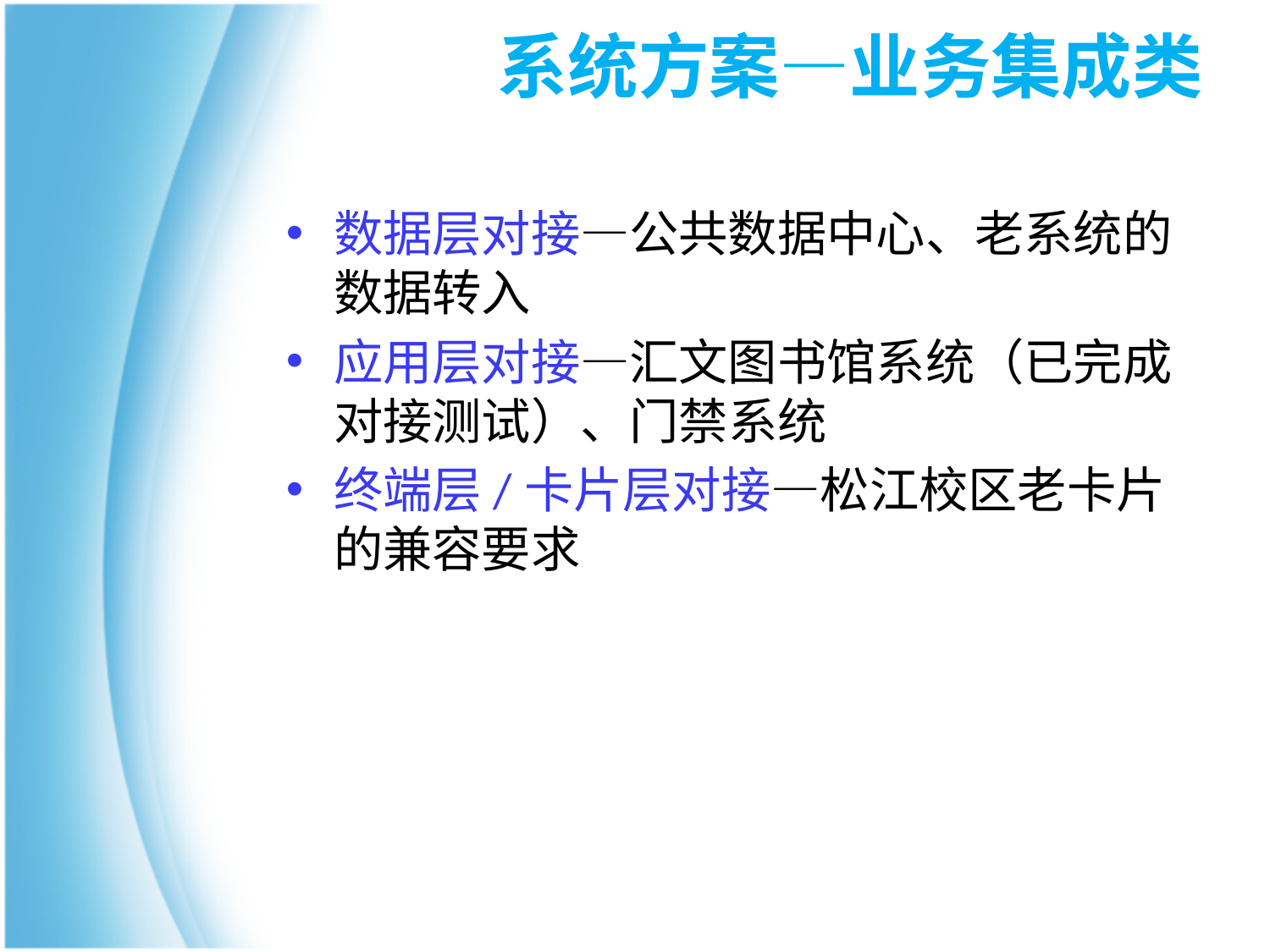

系统方案—业务集成类
数据层对接—公共数据中心、老系统的数据转入
应用层对接—汇文图书馆系统（已完成对接测试）、门禁系统
终端层/卡片层对接—松江校区老卡片的兼容要求